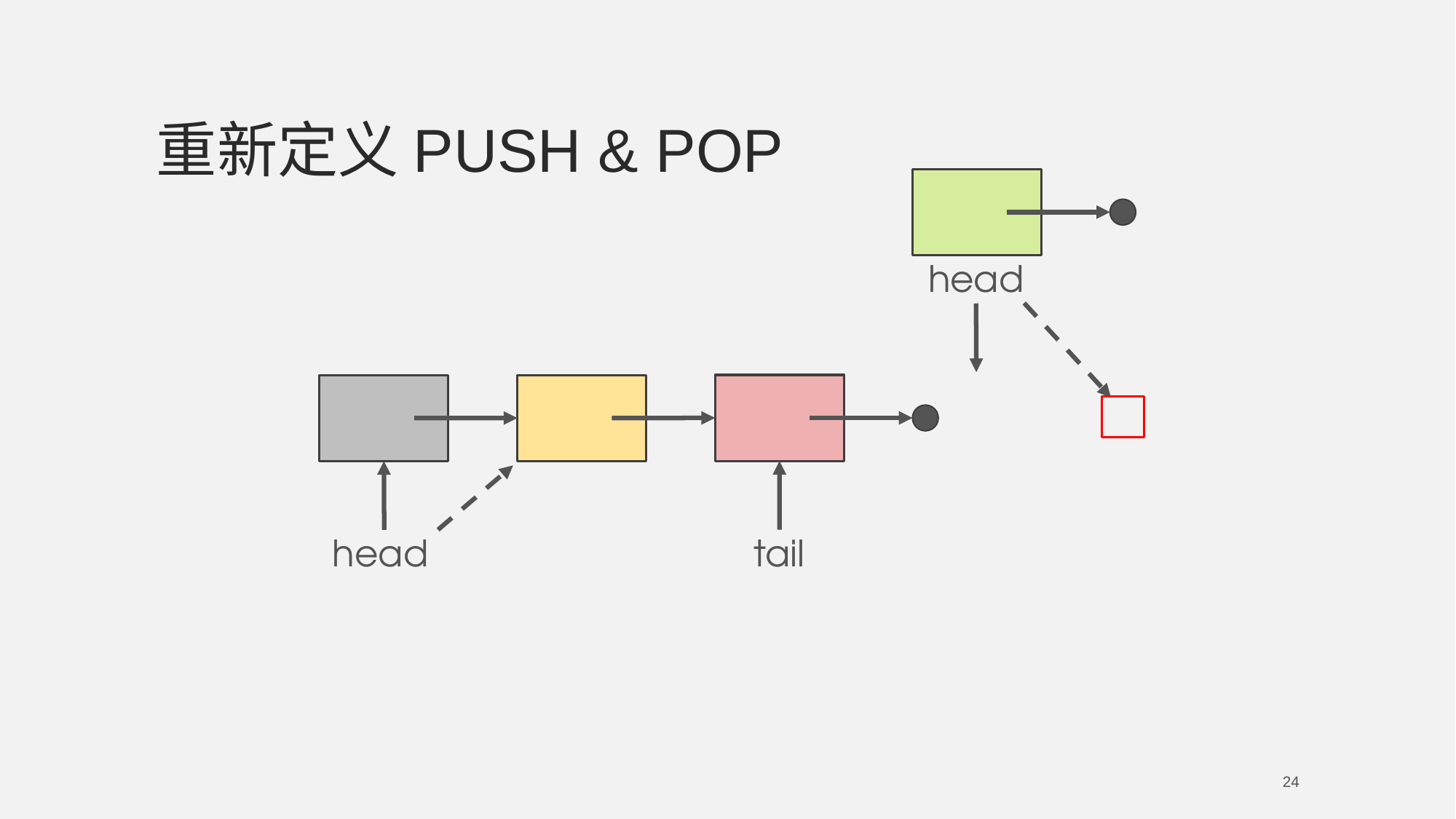

# 重新定义push & pop

head

head
tail
24